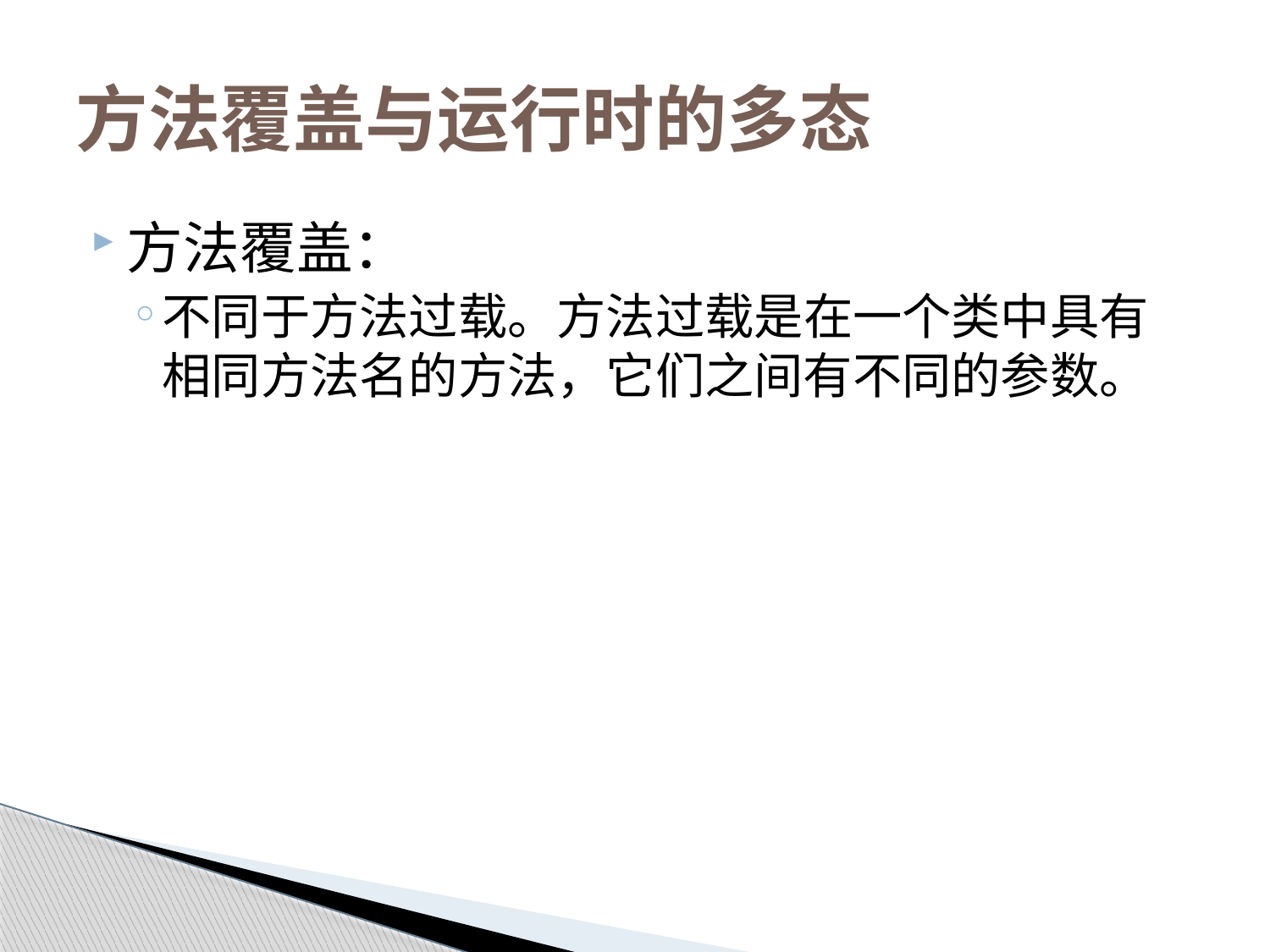

# 方法覆盖与运行时的多态
方法覆盖：
不同于方法过载。方法过载是在一个类中具有相同方法名的方法，它们之间有不同的参数。